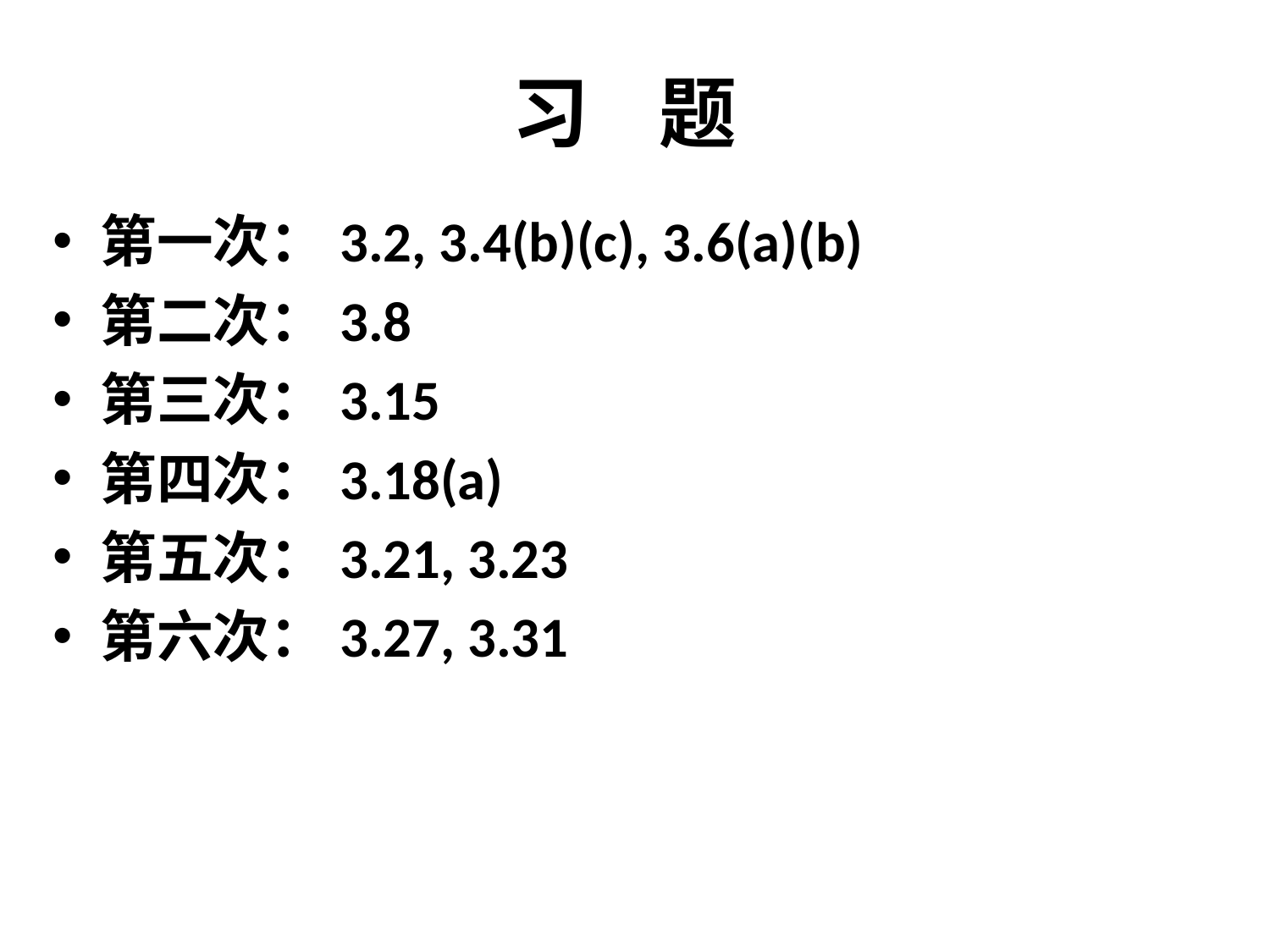

# 习    题
第一次：3.2, 3.4(b)(c), 3.6(a)(b)
第二次：3.8
第三次：3.15
第四次：3.18(a)
第五次：3.21, 3.23
第六次：3.27, 3.31